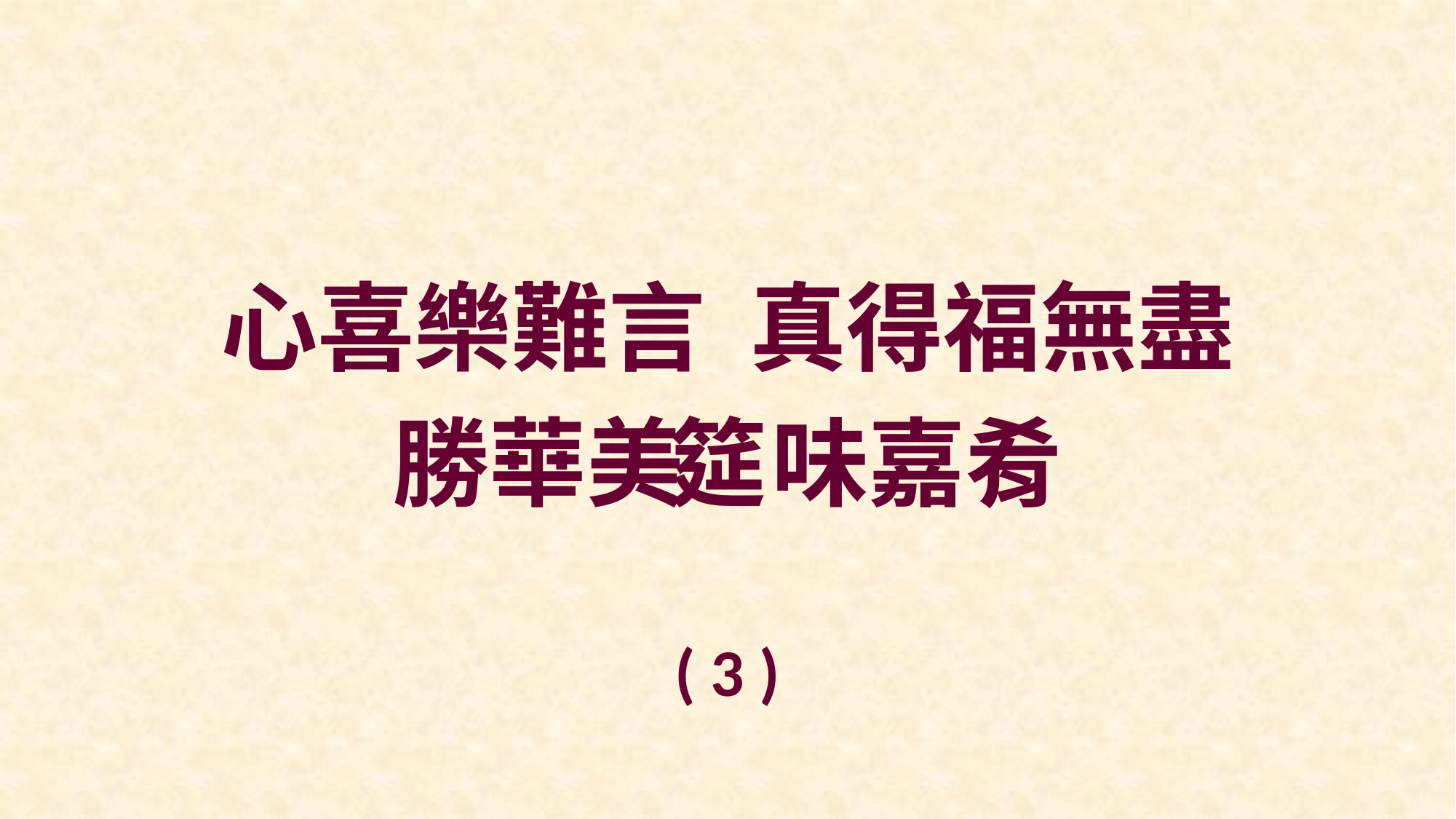

心喜樂難言  真得福無盡
勝華美    味嘉肴
筵
( 3 )